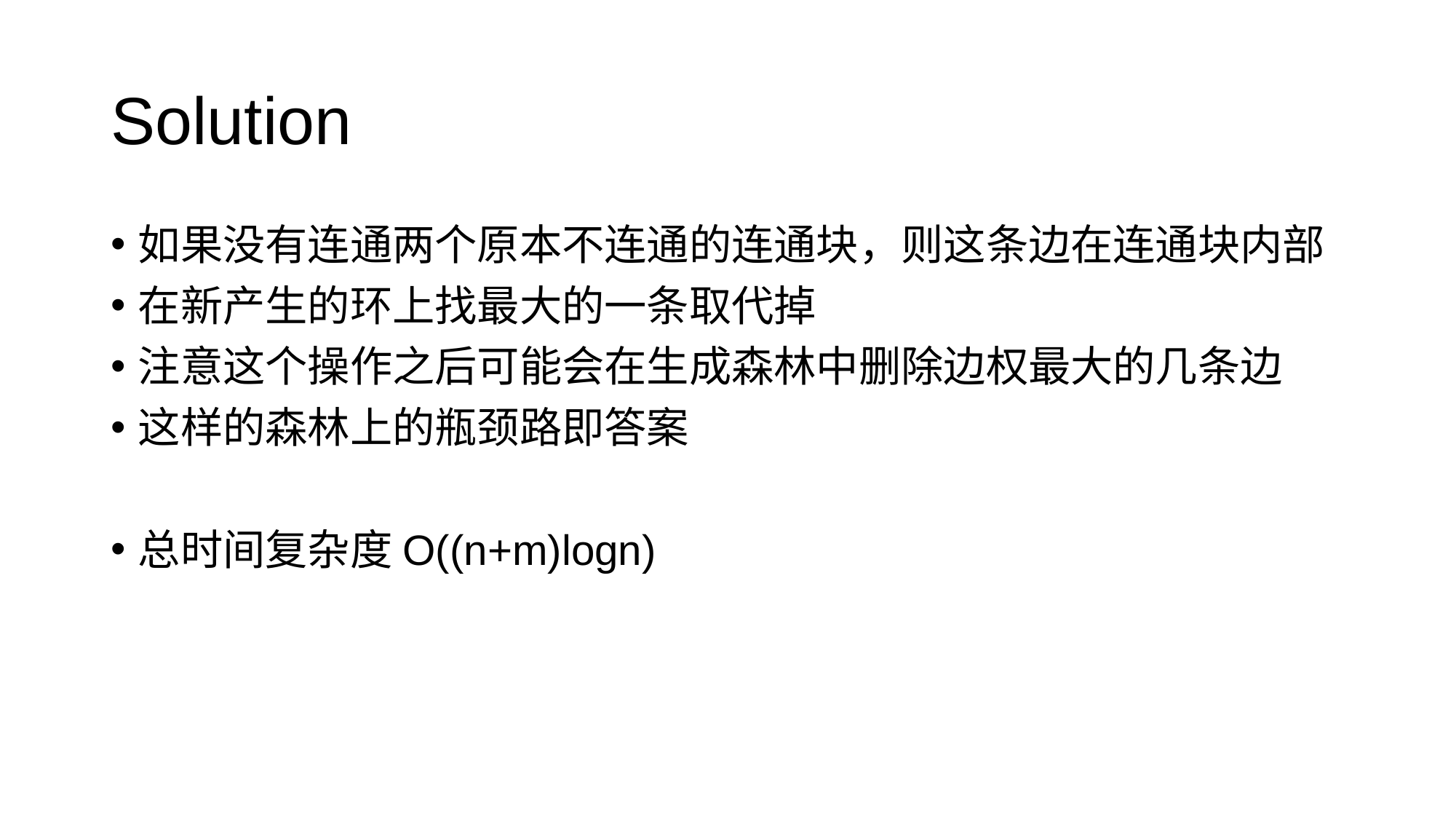

# Solution
如果没有连通两个原本不连通的连通块，则这条边在连通块内部
在新产生的环上找最大的一条取代掉
注意这个操作之后可能会在生成森林中删除边权最大的几条边
这样的森林上的瓶颈路即答案

总时间复杂度O((n+m)logn)